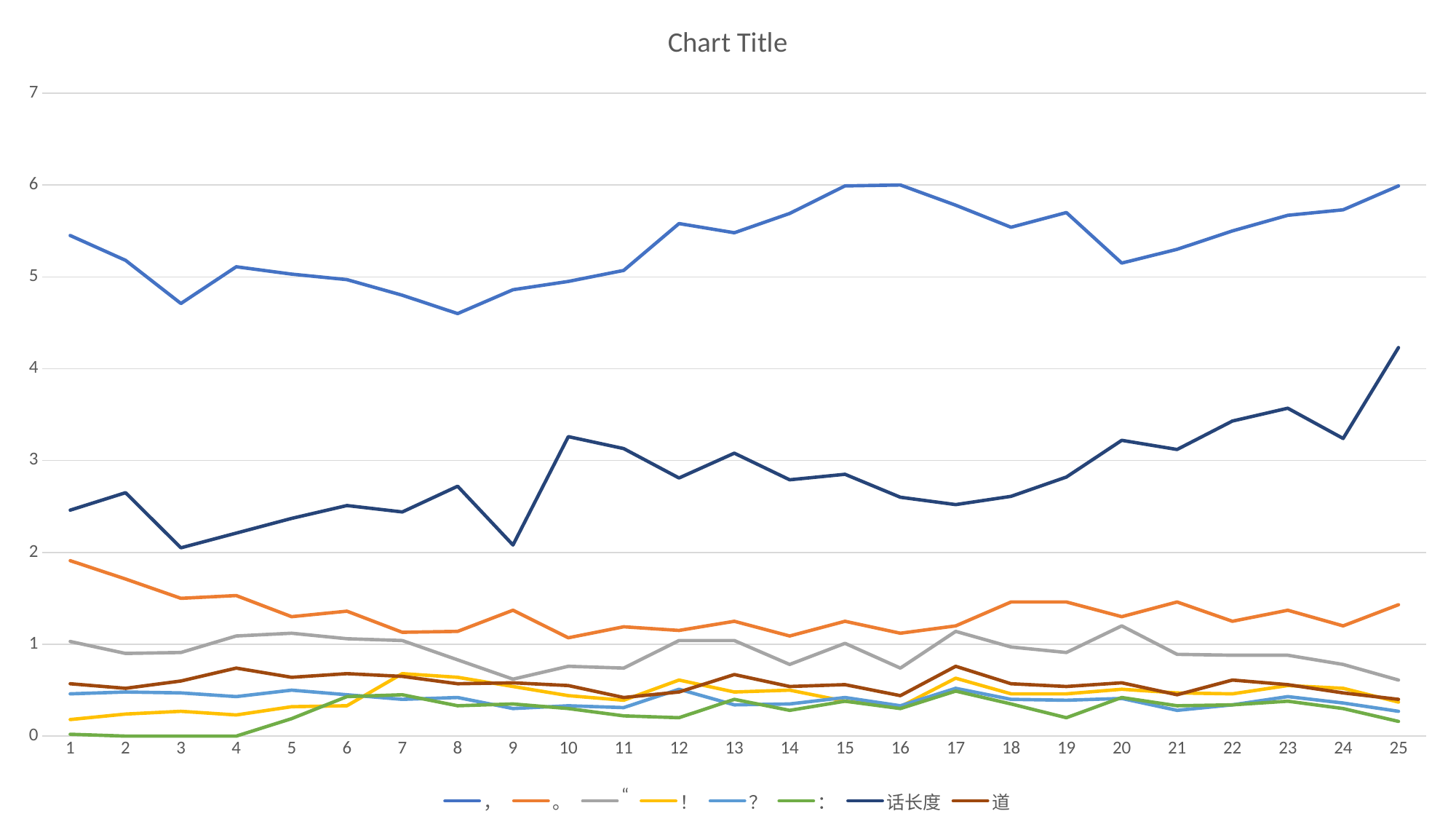

### Chart:

| Category | ， | 。 | “ | ！ | ？ | ： | 话长度 | 道 |
|---|---|---|---|---|---|---|---|---|
| 1 | 5.45 | 1.91 | 1.03 | 0.18 | 0.46 | 0.02 | 2.46 | 0.57 |
| 2 | 5.18 | 1.71 | 0.9 | 0.24 | 0.48 | 0.0 | 2.65 | 0.52 |
| 3 | 4.71 | 1.5 | 0.91 | 0.27 | 0.47 | 0.0 | 2.05 | 0.6 |
| 4 | 5.11 | 1.53 | 1.09 | 0.23 | 0.43 | 0.0 | 2.21 | 0.74 |
| 5 | 5.03 | 1.3 | 1.12 | 0.32 | 0.5 | 0.19 | 2.37 | 0.64 |
| 6 | 4.97 | 1.36 | 1.06 | 0.33 | 0.45 | 0.43 | 2.51 | 0.68 |
| 7 | 4.8 | 1.13 | 1.04 | 0.68 | 0.4 | 0.45 | 2.44 | 0.65 |
| 8 | 4.6 | 1.14 | 0.83 | 0.64 | 0.42 | 0.33 | 2.72 | 0.57 |
| 9 | 4.86 | 1.37 | 0.62 | 0.54 | 0.3 | 0.35 | 2.08 | 0.58 |
| 10 | 4.95 | 1.07 | 0.76 | 0.44 | 0.33 | 0.3 | 3.26 | 0.55 |
| 11 | 5.07 | 1.19 | 0.74 | 0.39 | 0.31 | 0.22 | 3.13 | 0.42 |
| 12 | 5.58 | 1.15 | 1.04 | 0.61 | 0.51 | 0.2 | 2.81 | 0.48 |
| 13 | 5.48 | 1.25 | 1.04 | 0.48 | 0.34 | 0.4 | 3.08 | 0.67 |
| 14 | 5.69 | 1.09 | 0.78 | 0.5 | 0.35 | 0.28 | 2.79 | 0.54 |
| 15 | 5.99 | 1.25 | 1.01 | 0.38 | 0.42 | 0.38 | 2.85 | 0.56 |
| 16 | 6.0 | 1.12 | 0.74 | 0.32 | 0.33 | 0.3 | 2.6 | 0.44 |
| 17 | 5.78 | 1.2 | 1.14 | 0.63 | 0.52 | 0.49 | 2.52 | 0.76 |
| 18 | 5.54 | 1.46 | 0.97 | 0.46 | 0.4 | 0.35 | 2.61 | 0.57 |
| 19 | 5.7 | 1.46 | 0.91 | 0.46 | 0.39 | 0.2 | 2.82 | 0.54 |
| 20 | 5.15 | 1.3 | 1.2 | 0.51 | 0.41 | 0.42 | 3.22 | 0.58 |
| 21 | 5.3 | 1.46 | 0.89 | 0.47 | 0.28 | 0.33 | 3.12 | 0.45 |
| 22 | 5.5 | 1.25 | 0.88 | 0.46 | 0.34 | 0.34 | 3.43 | 0.61 |
| 23 | 5.67 | 1.37 | 0.88 | 0.55 | 0.43 | 0.38 | 3.57 | 0.56 |
| 24 | 5.73 | 1.2 | 0.78 | 0.52 | 0.36 | 0.3 | 3.24 | 0.47 |
| 25 | 5.99 | 1.43 | 0.61 | 0.37 | 0.27 | 0.16 | 4.23 | 0.4 |